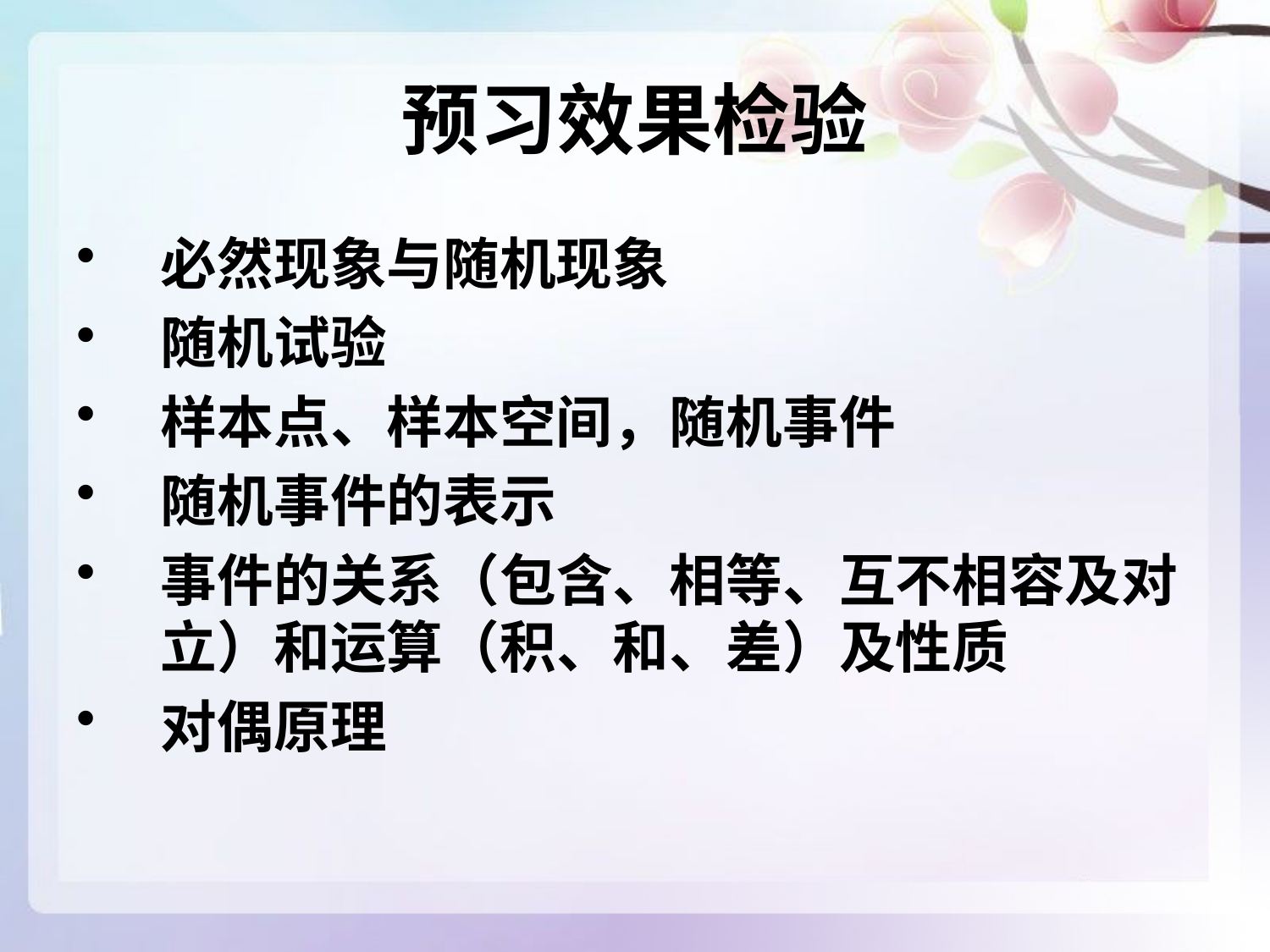

# 预习效果检验
必然现象与随机现象
随机试验
样本点、样本空间，随机事件
随机事件的表示
事件的关系（包含、相等、互不相容及对立）和运算（积、和、差）及性质
对偶原理